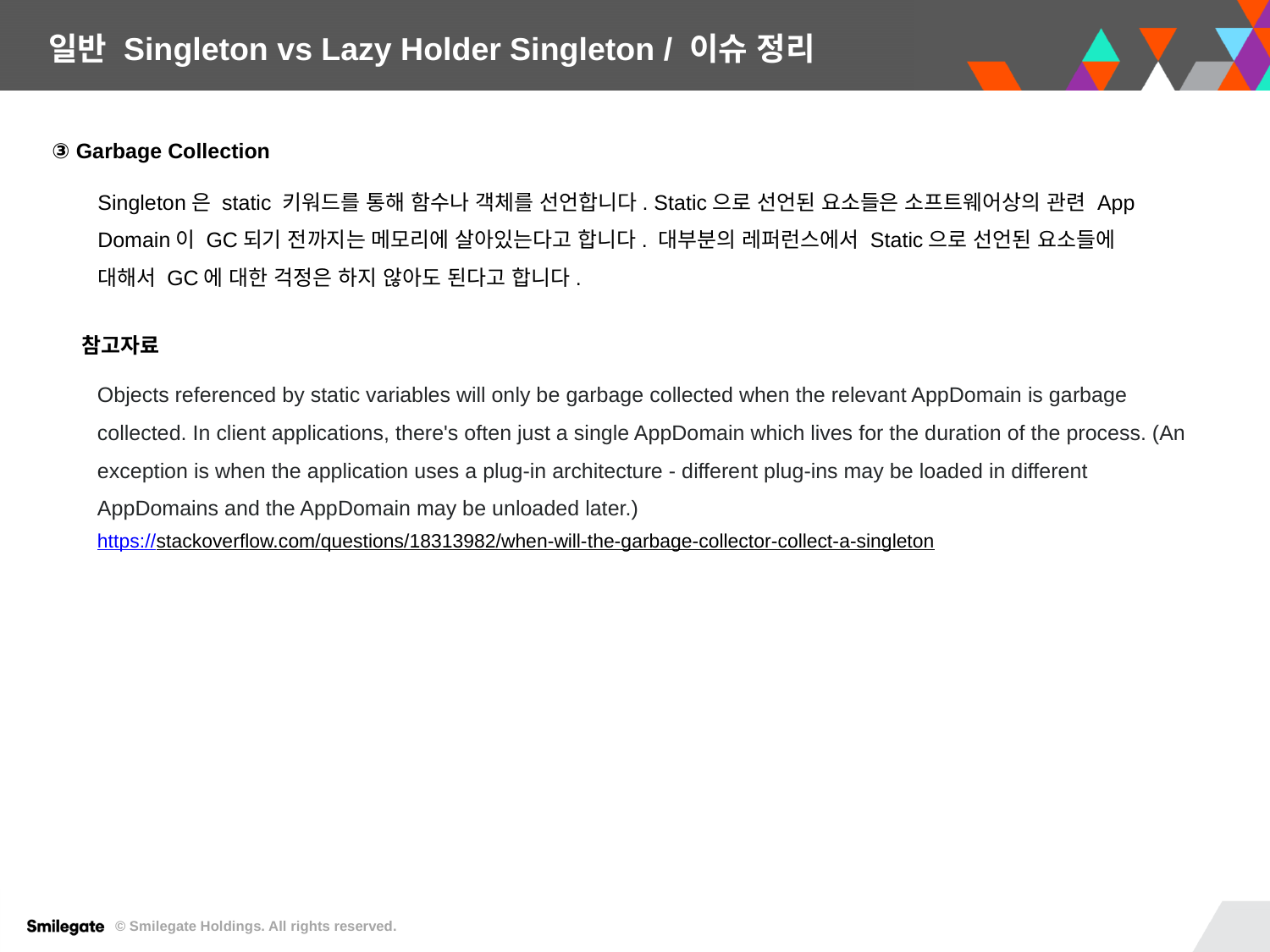

일반 Singleton vs Lazy Holder Singleton / 이슈 정리
③ Garbage Collection
Singleton은 static 키워드를 통해 함수나 객체를 선언합니다. Static으로 선언된 요소들은 소프트웨어상의 관련 App Domain이 GC되기 전까지는 메모리에 살아있는다고 합니다. 대부분의 레퍼런스에서 Static으로 선언된 요소들에 대해서 GC에 대한 걱정은 하지 않아도 된다고 합니다.
참고자료
Objects referenced by static variables will only be garbage collected when the relevant AppDomain is garbage collected. In client applications, there's often just a single AppDomain which lives for the duration of the process. (An exception is when the application uses a plug-in architecture - different plug-ins may be loaded in different AppDomains and the AppDomain may be unloaded later.)
https://stackoverflow.com/questions/18313982/when-will-the-garbage-collector-collect-a-singleton